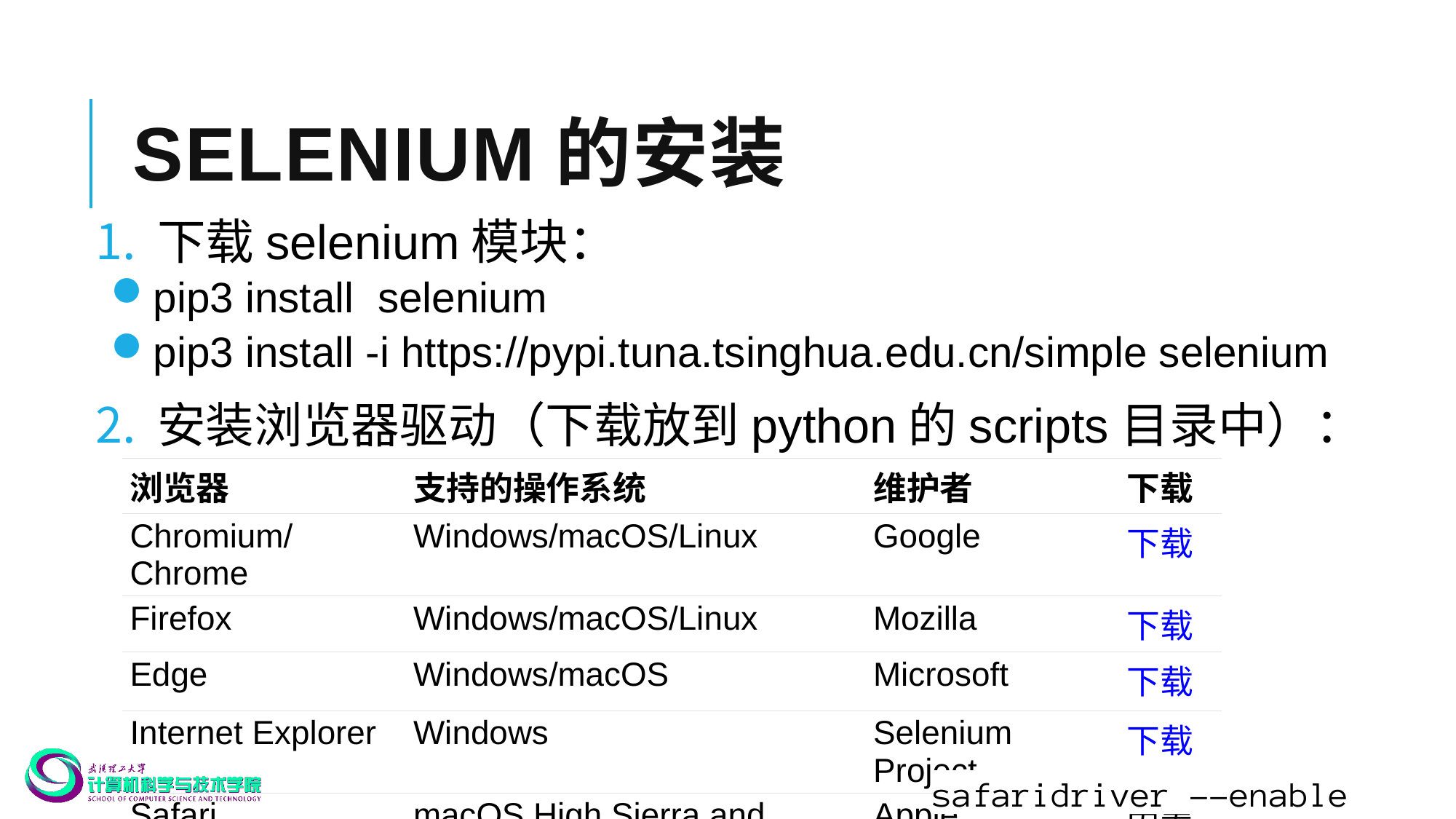

# selenium的安装
下载selenium模块：
pip3 install  selenium
pip3 install -i https://pypi.tuna.tsinghua.edu.cn/simple selenium
安装浏览器驱动（下载放到python的scripts目录中）：

| 浏览器 | 支持的操作系统 | 维护者 | 下载 |
| --- | --- | --- | --- |
| Chromium/Chrome | Windows/macOS/Linux | Google | 下载 |
| Firefox | Windows/macOS/Linux | Mozilla | 下载 |
| Edge | Windows/macOS | Microsoft | 下载 |
| Internet Explorer | Windows | Selenium Project | 下载 |
| Safari | macOS High Sierra and newer | Apple | 内置 |
safaridriver --enable